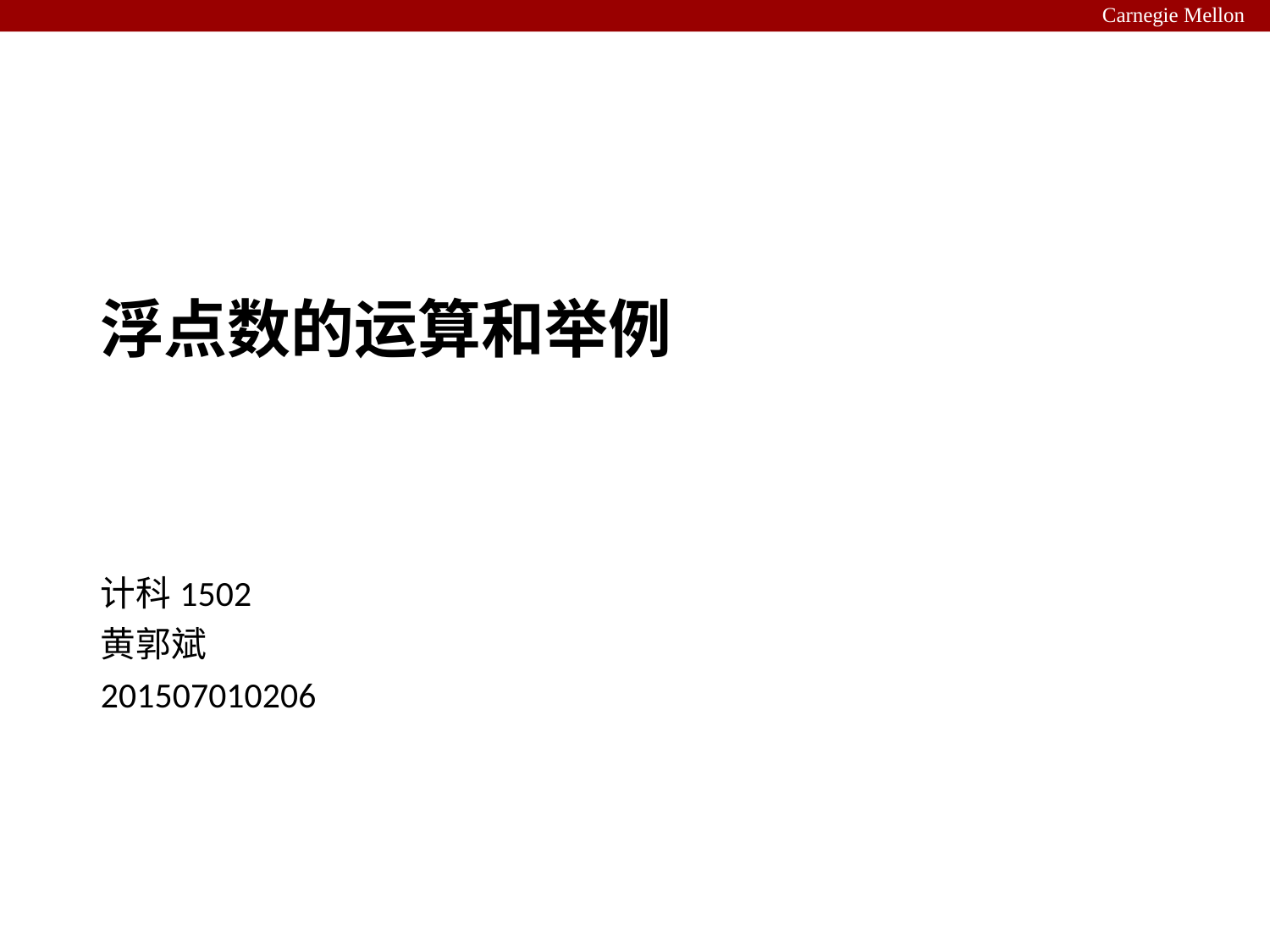

Carnegie Mellon
# 浮点数的运算和举例
计科1502
黄郭斌
201507010206